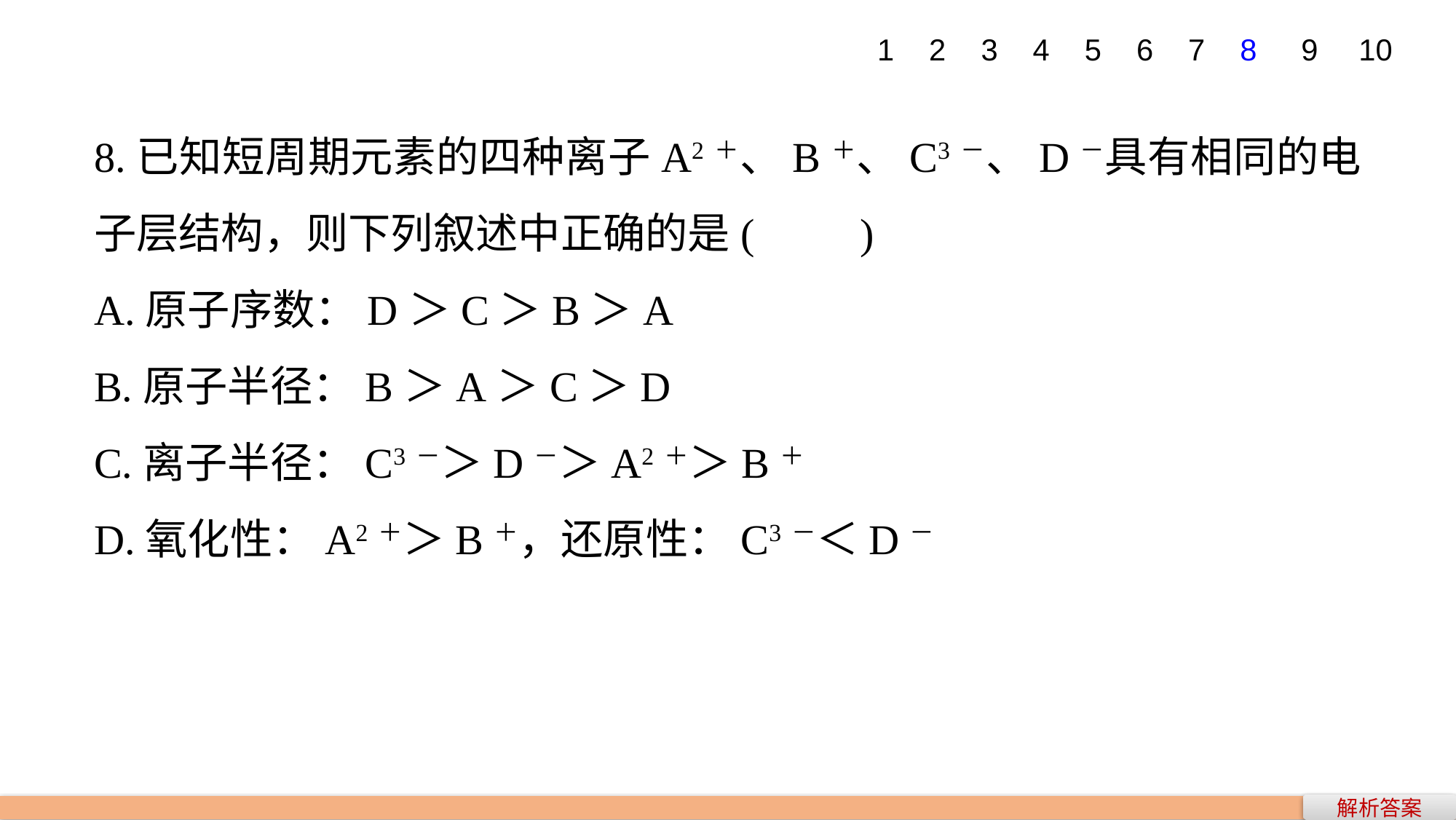

1
2
3
4
5
6
7
8
9
10
8.已知短周期元素的四种离子A2＋、B＋、C3－、D－具有相同的电子层结构，则下列叙述中正确的是(　　)
A.原子序数：D＞C＞B＞A
B.原子半径：B＞A＞C＞D
C.离子半径：C3－＞D－＞A2＋＞B＋
D.氧化性：A2＋＞B＋，还原性：C3－＜D－
解析答案